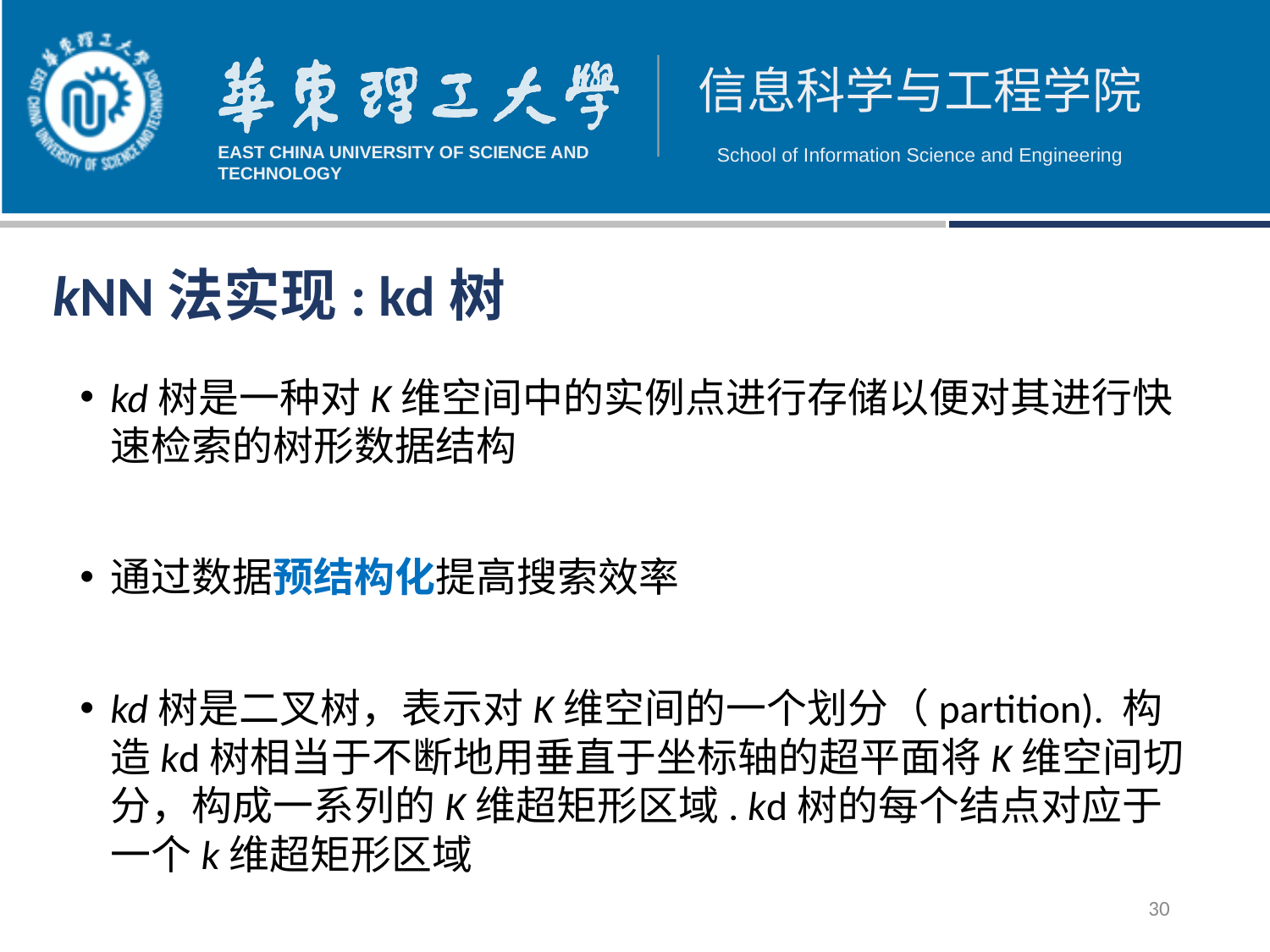

# kNN法实现: kd树
kd树是一种对K维空间中的实例点进行存储以便对其进行快速检索的树形数据结构

通过数据预结构化提高搜索效率

kd树是二叉树，表示对K维空间的一个划分（partition). 构造kd树相当于不断地用垂直于坐标轴的超平面将K维空间切分，构成一系列的K维超矩形区域. kd树的每个结点对应于一个k维超矩形区域
30